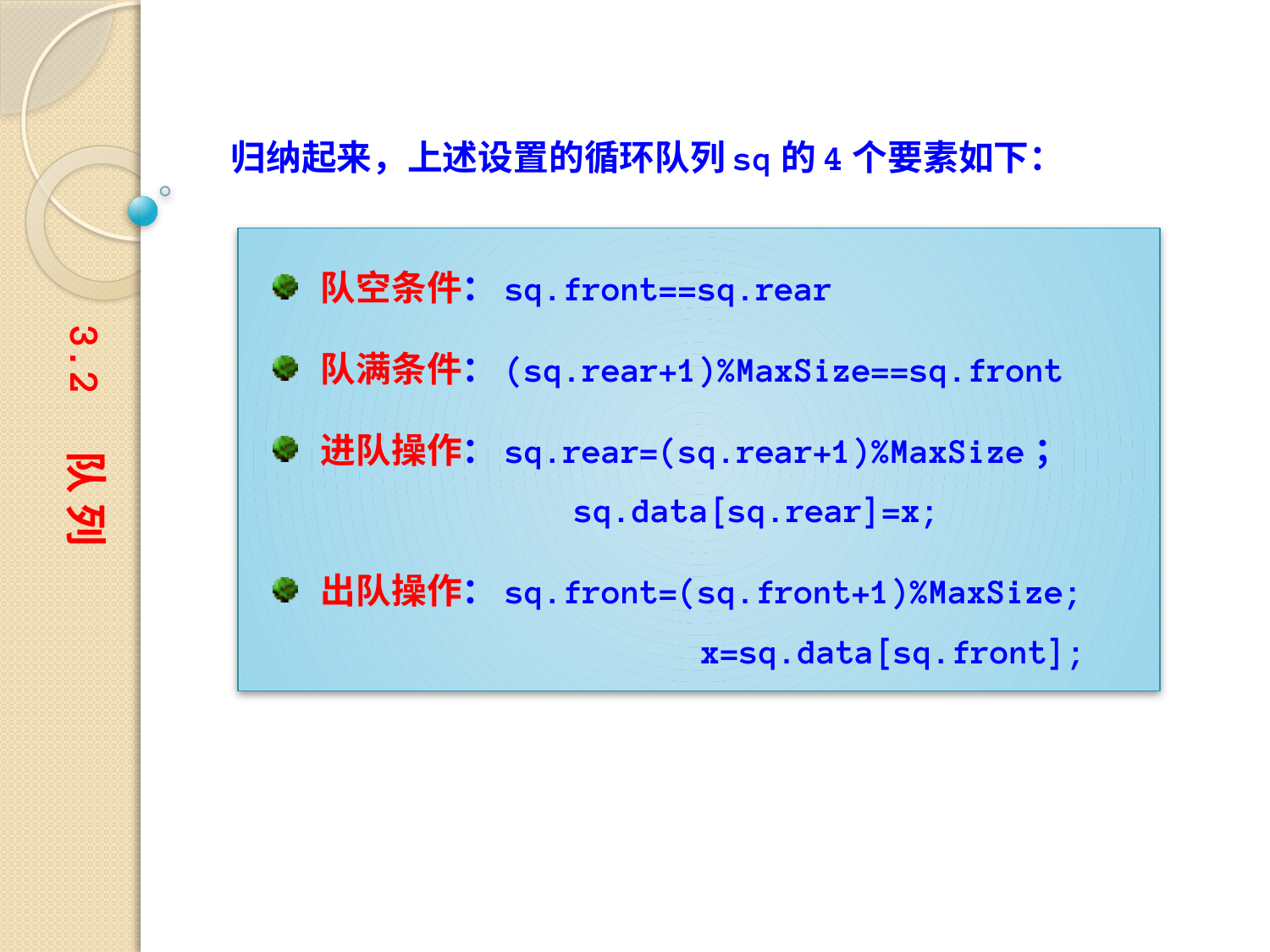

归纳起来，上述设置的循环队列sq的4个要素如下：
队空条件：sq.front==sq.rear
队满条件：(sq.rear+1)%MaxSize==sq.front
进队操作：sq.rear=(sq.rear+1)%MaxSize； 			sq.data[sq.rear]=x;
出队操作：sq.front=(sq.front+1)%MaxSize; 	  	 	x=sq.data[sq.front];
3.2  队 列